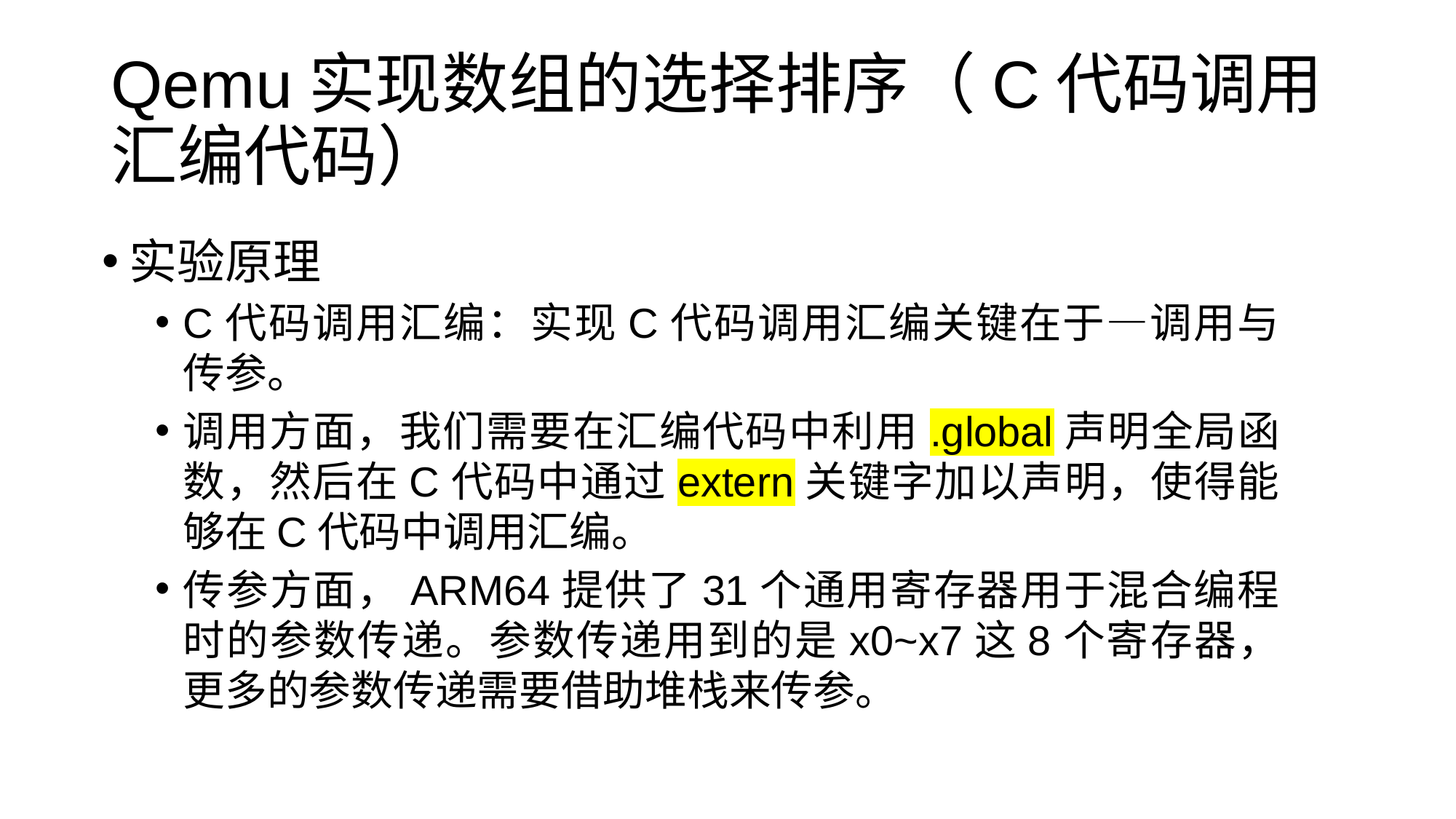

# Qemu实现数组的选择排序（C代码调用汇编代码）
实验原理
C代码调用汇编：实现C代码调用汇编关键在于—调用与传参。
调用方面，我们需要在汇编代码中利用.global声明全局函数，然后在C代码中通过extern关键字加以声明，使得能够在C代码中调用汇编。
传参方面，ARM64提供了31个通用寄存器用于混合编程时的参数传递。参数传递用到的是x0~x7这8个寄存器，更多的参数传递需要借助堆栈来传参。